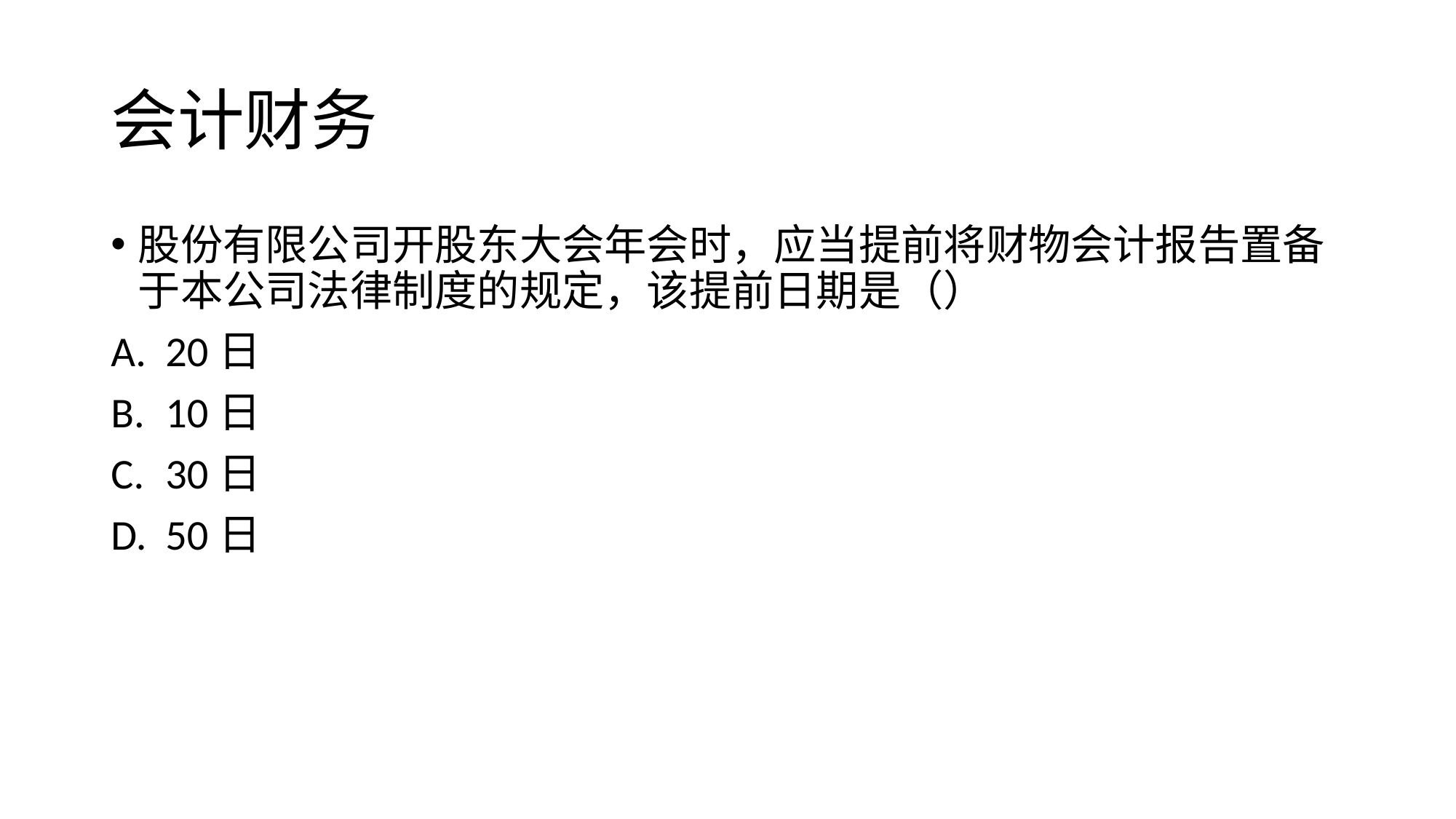

# 会计财务
股份有限公司开股东大会年会时，应当提前将财物会计报告置备于本公司法律制度的规定，该提前日期是（）
20日
10日
30日
50日